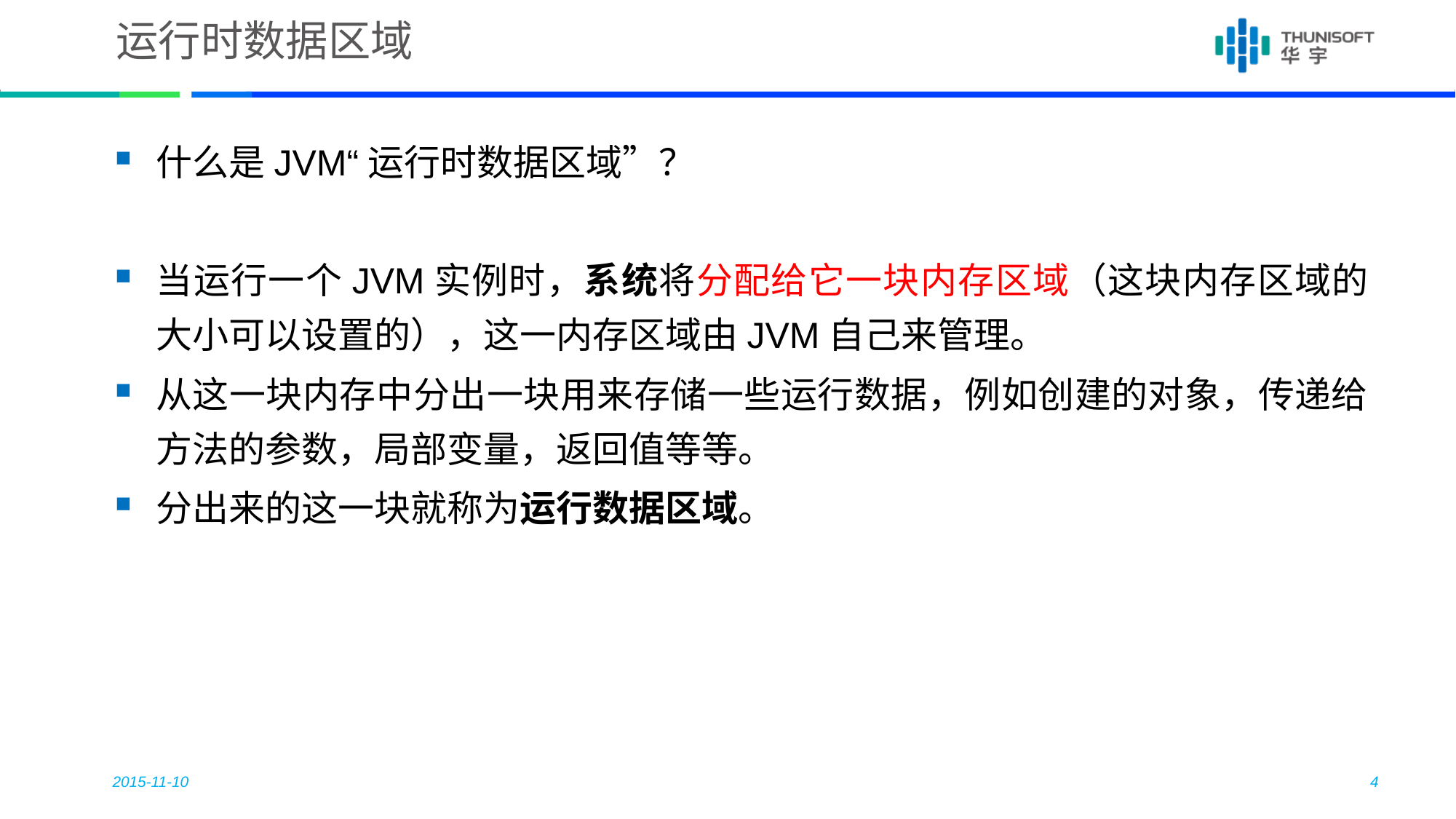

# 运行时数据区域
什么是JVM“运行时数据区域”？

当运行一个JVM实例时，系统将分配给它一块内存区域（这块内存区域的大小可以设置的），这一内存区域由JVM自己来管理。
从这一块内存中分出一块用来存储一些运行数据，例如创建的对象，传递给方法的参数，局部变量，返回值等等。
分出来的这一块就称为运行数据区域。

2015-11-10
4